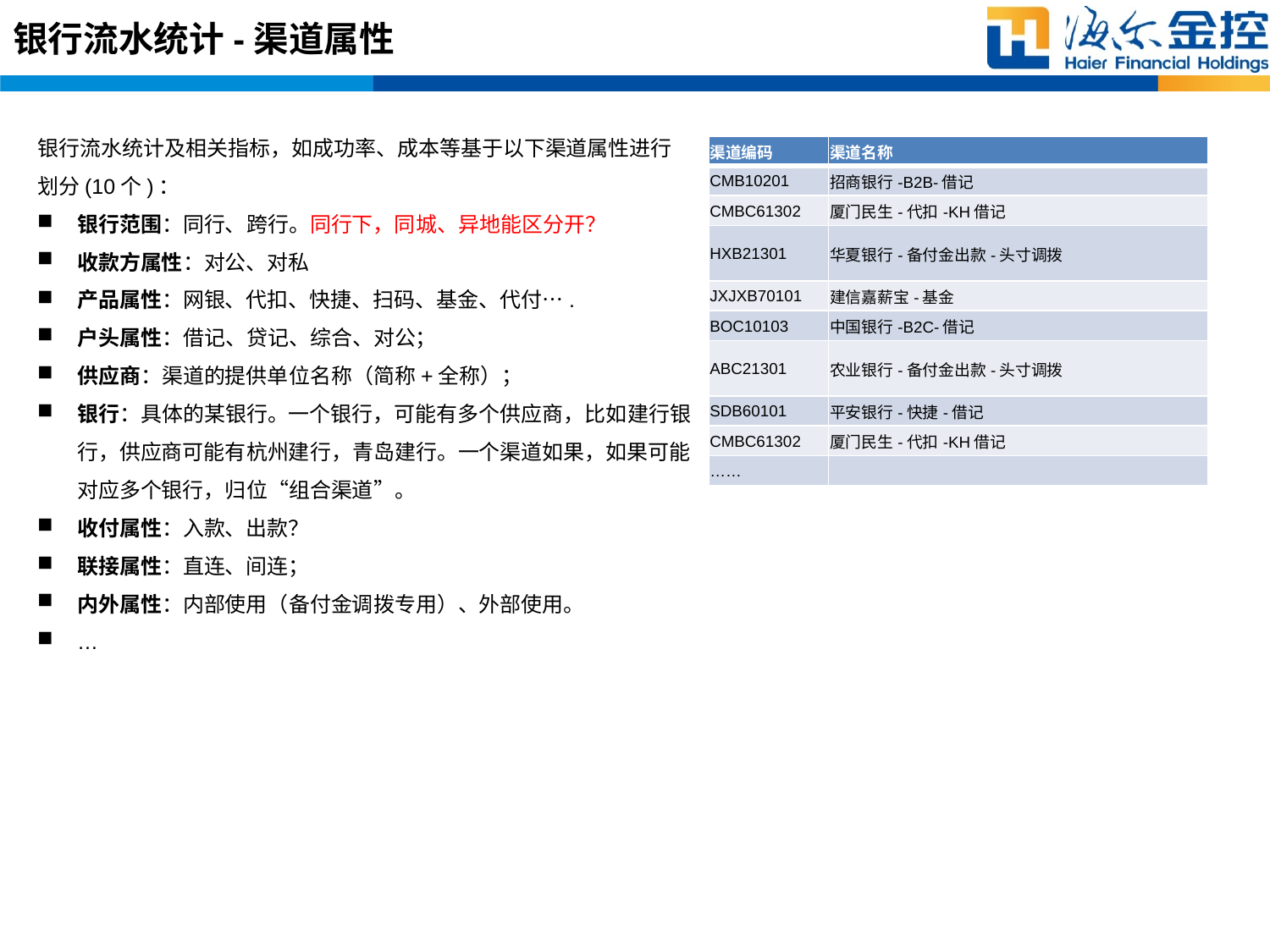

# 银行流水统计-渠道属性
银行流水统计及相关指标，如成功率、成本等基于以下渠道属性进行划分(10个)：
银行范围：同行、跨行。同行下，同城、异地能区分开？
收款方属性：对公、对私
产品属性：网银、代扣、快捷、扫码、基金、代付….
户头属性：借记、贷记、综合、对公；
供应商：渠道的提供单位名称（简称+全称）；
银行：具体的某银行。一个银行，可能有多个供应商，比如建行银行，供应商可能有杭州建行，青岛建行。一个渠道如果，如果可能对应多个银行，归位“组合渠道”。
收付属性：入款、出款？
联接属性：直连、间连；
内外属性：内部使用（备付金调拨专用）、外部使用。
…
| 渠道编码 | 渠道名称 |
| --- | --- |
| CMB10201 | 招商银行-B2B-借记 |
| CMBC61302 | 厦门民生-代扣-KH借记 |
| HXB21301 | 华夏银行-备付金出款-头寸调拨 |
| JXJXB70101 | 建信嘉薪宝-基金 |
| BOC10103 | 中国银行-B2C-借记 |
| ABC21301 | 农业银行-备付金出款-头寸调拨 |
| SDB60101 | 平安银行-快捷-借记 |
| CMBC61302 | 厦门民生-代扣-KH借记 |
| …… |  |